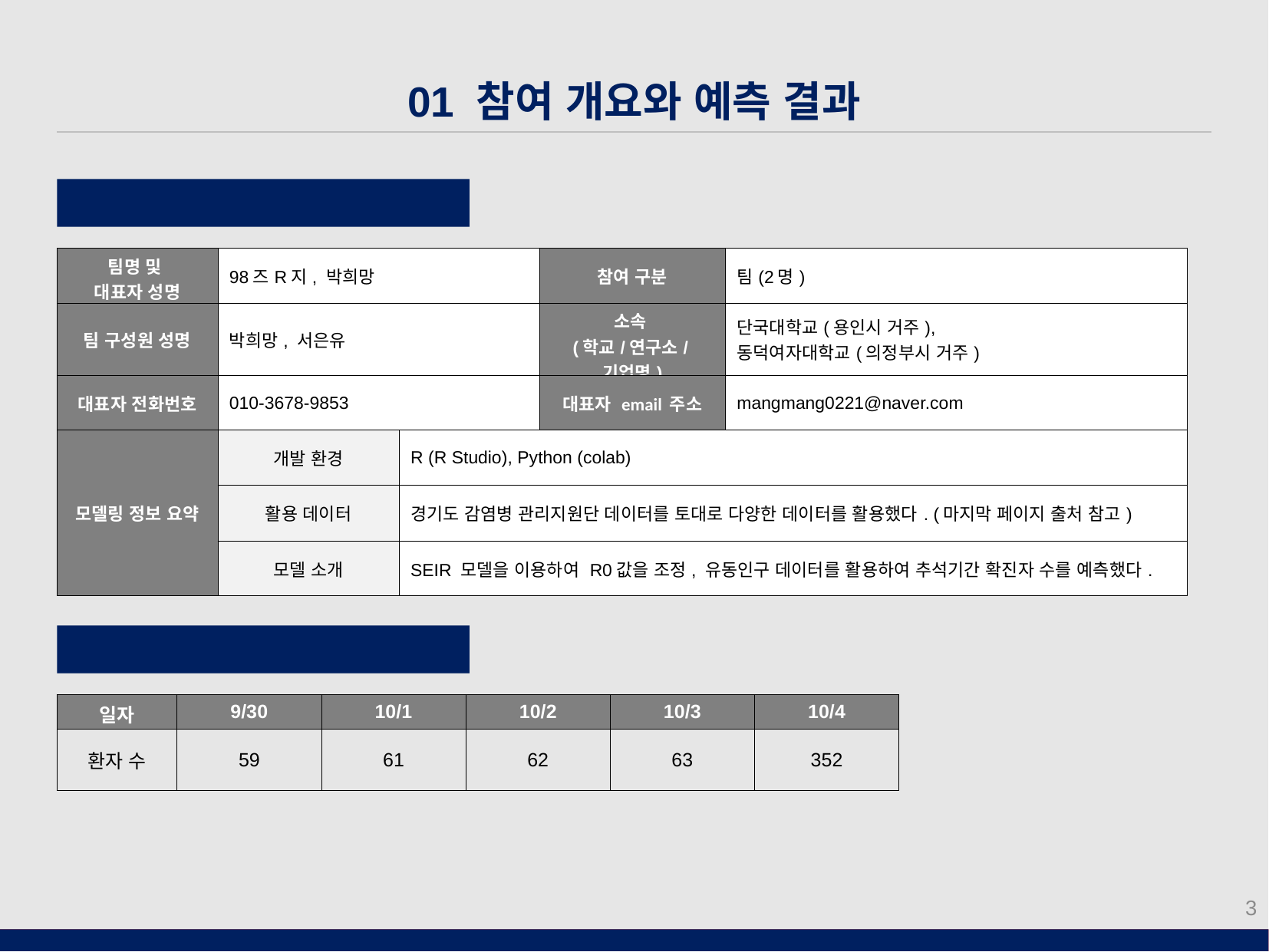

01 참여 개요와 예측 결과
참여 개요
| 팀명 및 대표자 성명 | 98즈R지, 박희망 |  | 참여 구분 | 팀(2명) |
| --- | --- | --- | --- | --- |
| 팀 구성원 성명 | 박희망, 서은유 |  | 소속 (학교/연구소/기업명) | 단국대학교(용인시 거주), 동덕여자대학교(의정부시 거주) |
| 대표자 전화번호 | 010-3678-9853 |  | 대표자 email 주소 | mangmang0221@naver.com |
| 모델링 정보 요약 | 개발 환경 | R (R Studio), Python (colab) |  |  |
|  | 활용 데이터 | 경기도 감염병 관리지원단 데이터를 토대로 다양한 데이터를 활용했다. (마지막 페이지 출처 참고) |  |  |
|  | 모델 소개 | SEIR 모델을 이용하여 R0값을 조정, 유동인구 데이터를 활용하여 추석기간 확진자 수를 예측했다. |  |  |
유입 환자 예측 결과
| 일자 | 9/30 | 10/1 | 10/2 | 10/3 | 10/4 |
| --- | --- | --- | --- | --- | --- |
| 환자 수 | 59 | 61 | 62 | 63 | 352 |
3